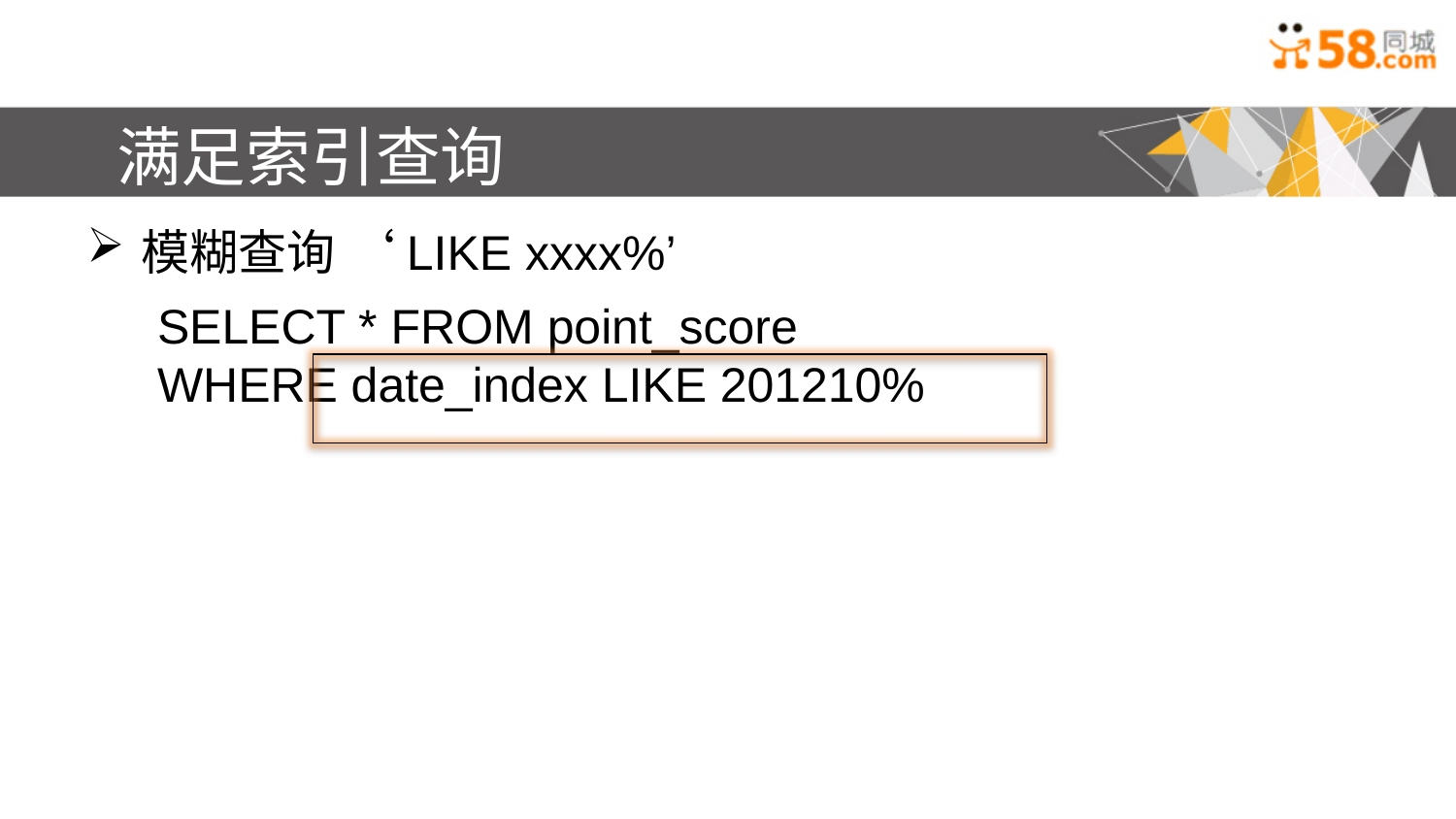

满足索引查询
模糊查询 ‘LIKE xxxx%’
SELECT * FROM point_score
WHERE date_index LIKE 201210%